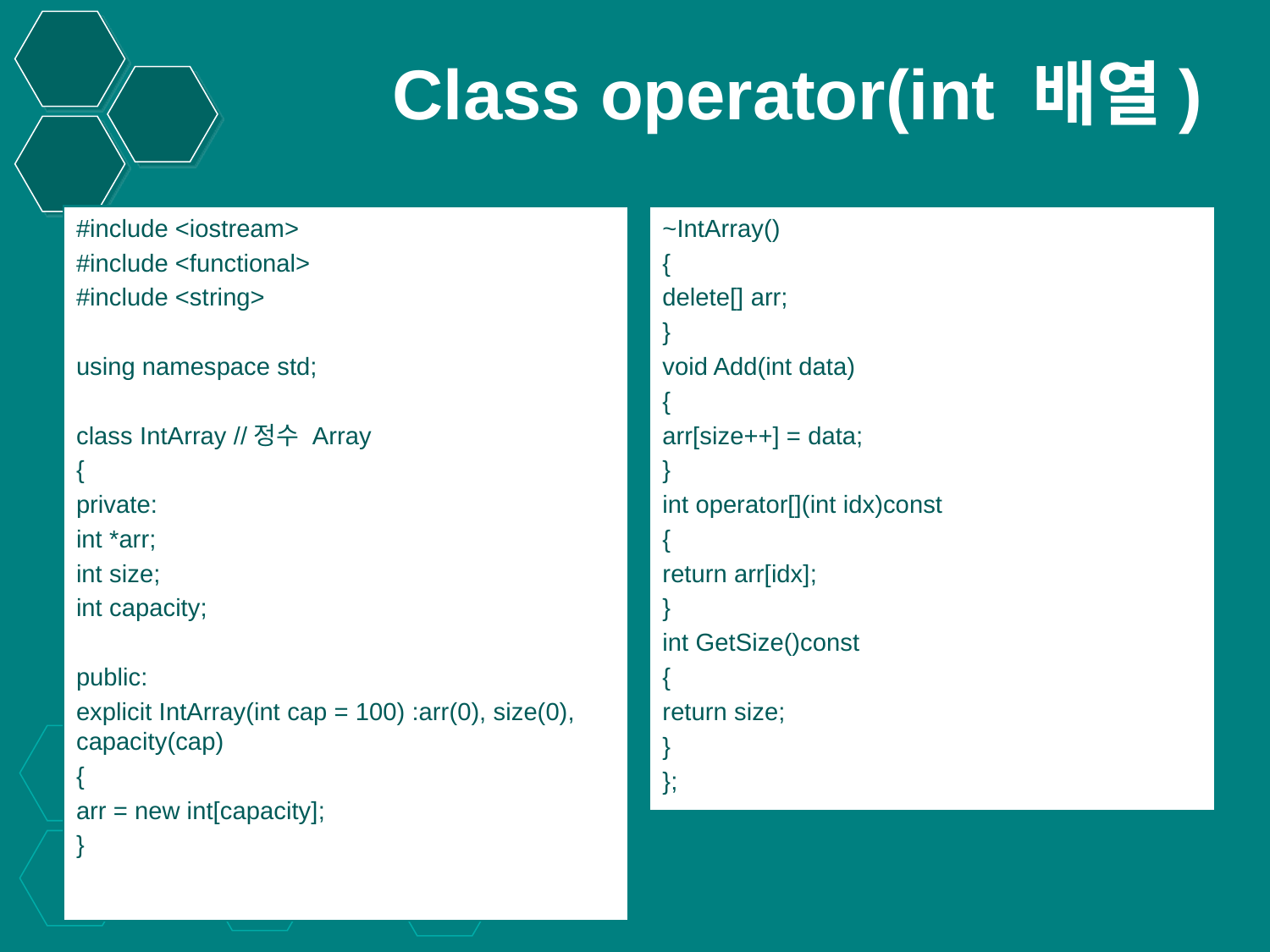

# Class operator(int 배열)
#include <iostream>
#include <functional>
#include <string>

using namespace std;

class IntArray //정수 Array
{
private:
int *arr;
int size;
int capacity;

public:
explicit IntArray(int cap = 100) :arr(0), size(0), capacity(cap)
{
arr = new int[capacity];
}

~IntArray()
{
delete[] arr;
}
void Add(int data)
{
arr[size++] = data;
}
int operator[](int idx)const
{
return arr[idx];
}
int GetSize()const
{
return size;
}
};